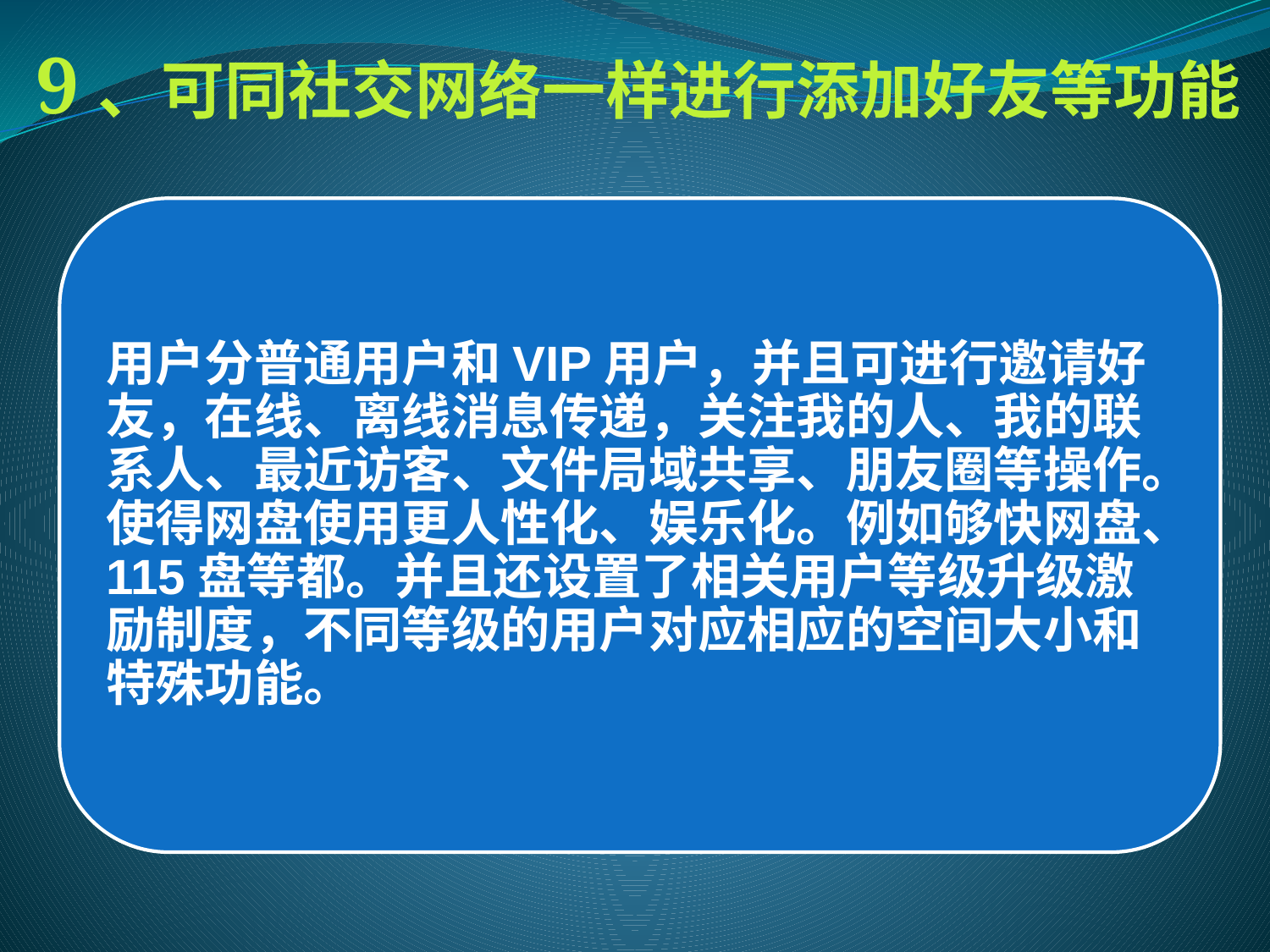

9、可同社交网络一样进行添加好友等功能
用户分普通用户和VIP用户，并且可进行邀请好友，在线、离线消息传递，关注我的人、我的联系人、最近访客、文件局域共享、朋友圈等操作。使得网盘使用更人性化、娱乐化。例如够快网盘、115盘等都。并且还设置了相关用户等级升级激励制度，不同等级的用户对应相应的空间大小和特殊功能。